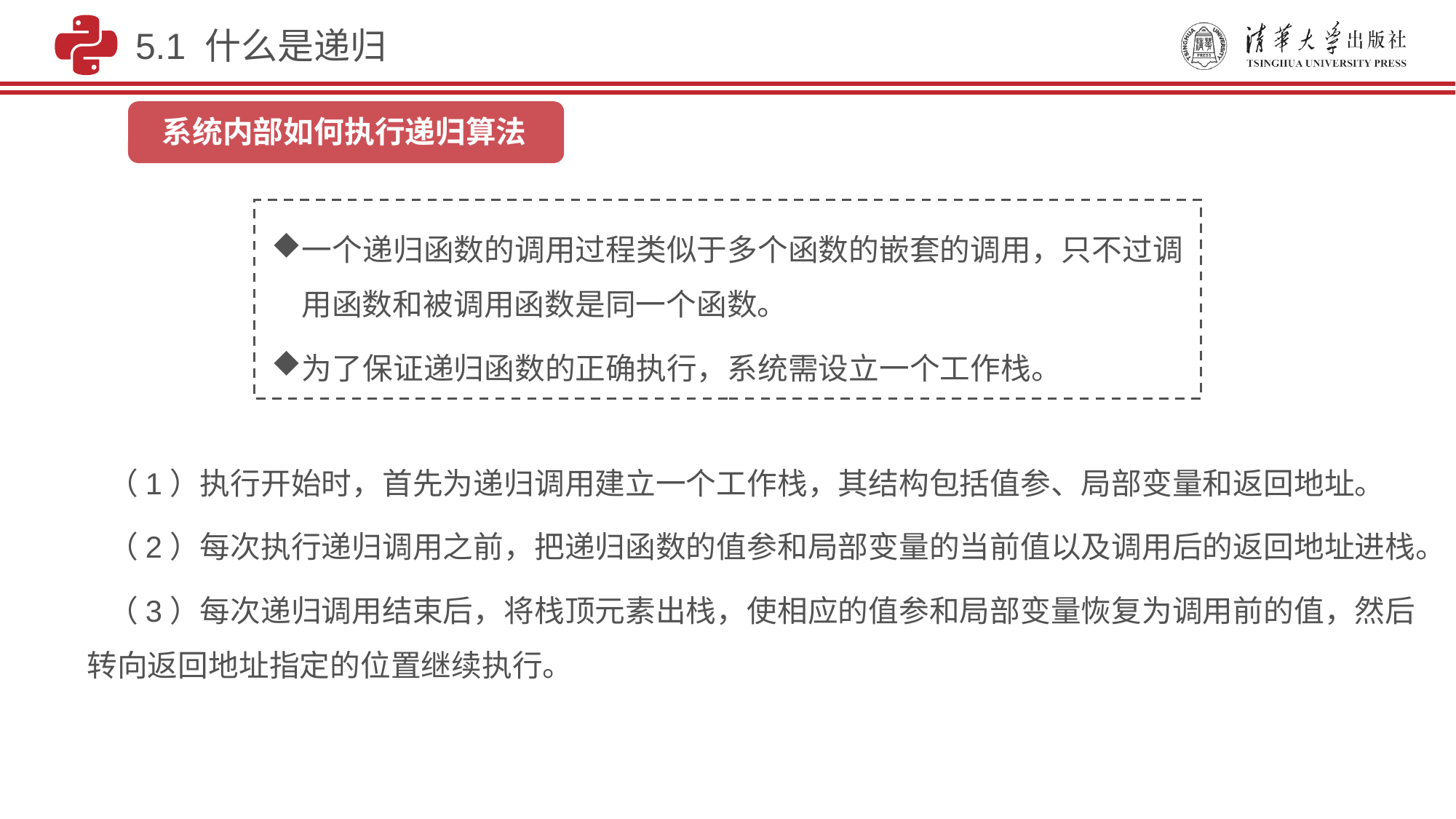

5.1 什么是递归

系统内部如何执行递归算法
一个递归函数的调用过程类似于多个函数的嵌套的调用，只不过调用函数和被调用函数是同一个函数。
为了保证递归函数的正确执行，系统需设立一个工作栈。
  （1）执行开始时，首先为递归调用建立一个工作栈，其结构包括值参、局部变量和返回地址。
  （2）每次执行递归调用之前，把递归函数的值参和局部变量的当前值以及调用后的返回地址进栈。
  （3）每次递归调用结束后，将栈顶元素出栈，使相应的值参和局部变量恢复为调用前的值，然后转向返回地址指定的位置继续执行。